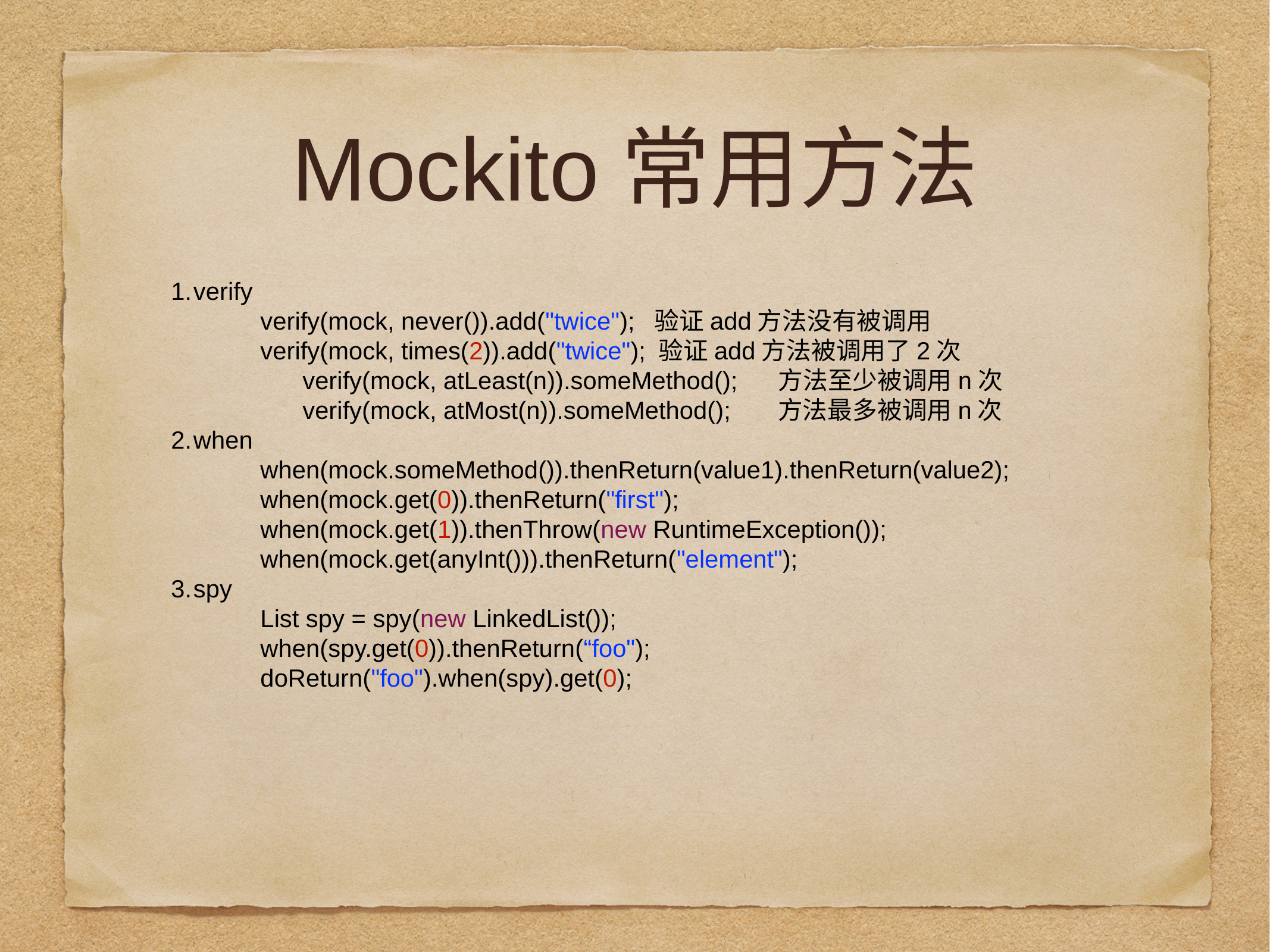

# Mockito常用方法
verify
	verify(mock, never()).add("twice");  验证add方法没有被调用
	verify(mock, times(2)).add("twice"); 验证add方法被调用了2次
		verify(mock, atLeast(n)).someMethod();     方法至少被调用n次
		verify(mock, atMost(n)).someMethod();      方法最多被调用n次
when
	when(mock.someMethod()).thenReturn(value1).thenReturn(value2);
	when(mock.get(0)).thenReturn("first");
	when(mock.get(1)).thenThrow(new RuntimeException());
	when(mock.get(anyInt())).thenReturn("element");
spy
	List spy = spy(new LinkedList());
	when(spy.get(0)).thenReturn(“foo");
	doReturn("foo").when(spy).get(0);